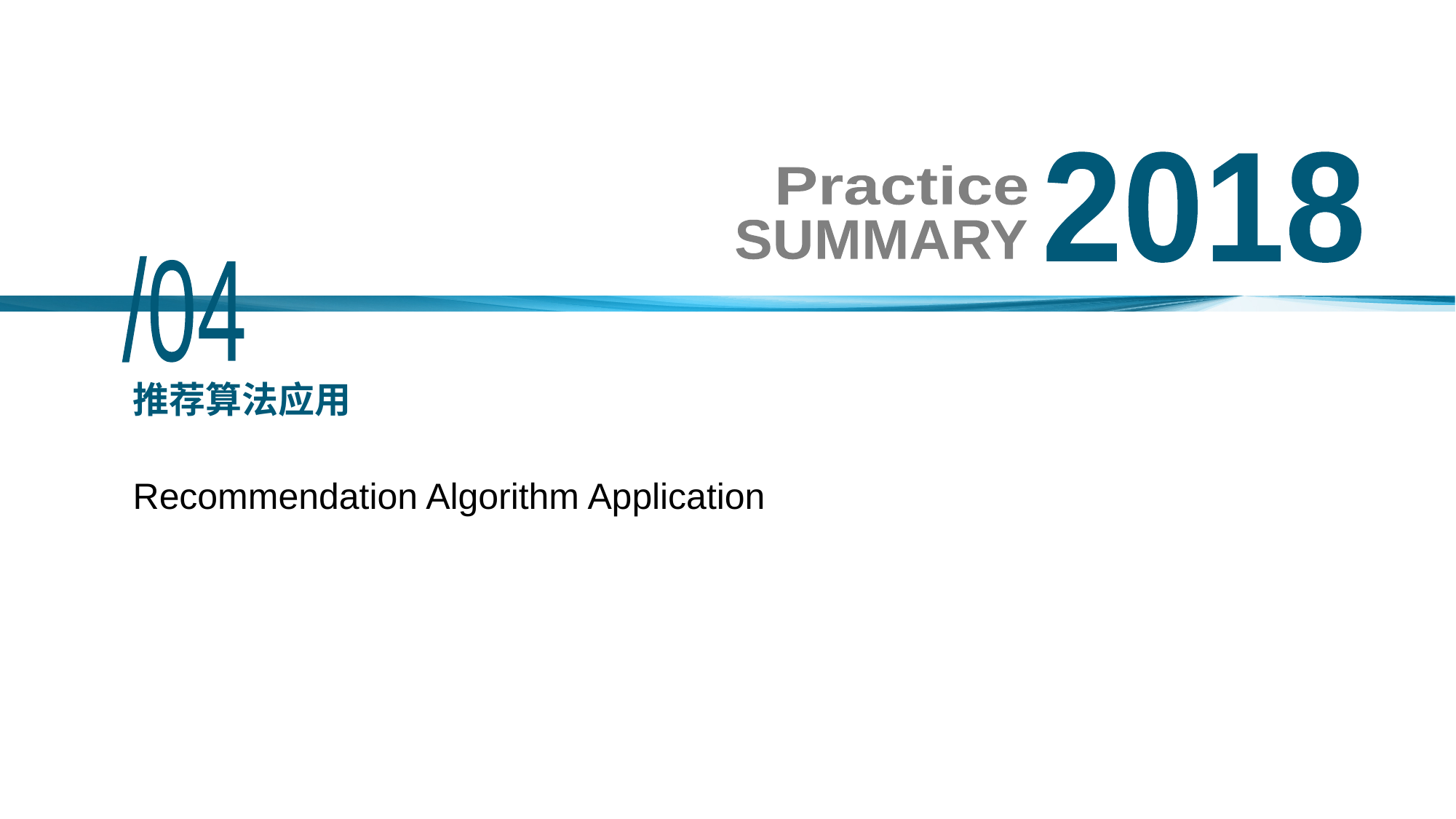

2018
Practice
SUMMARY
/04
# 推荐算法应用
Recommendation Algorithm Application